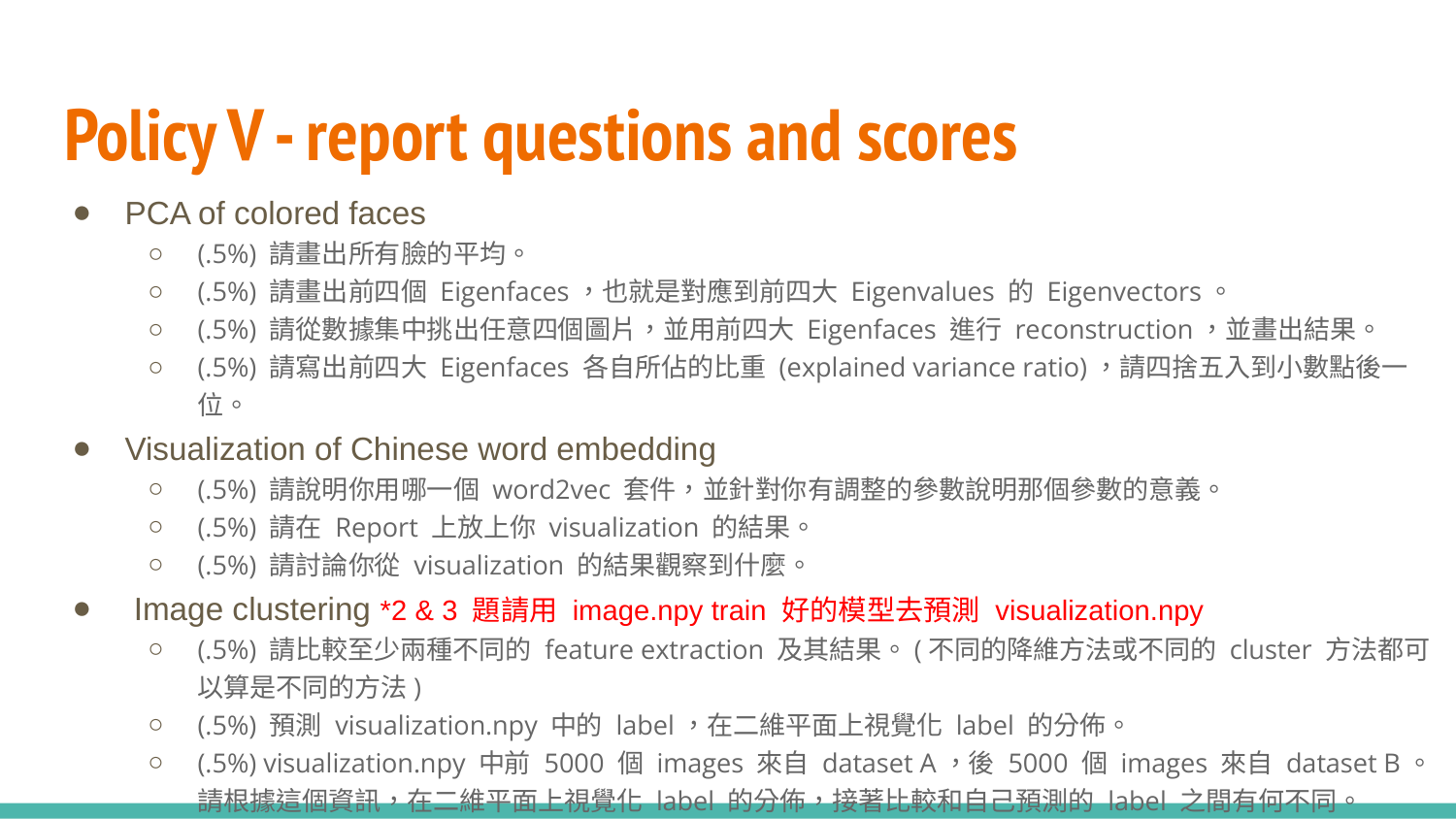

# Policy V - report questions and scores
PCA of colored faces
(.5%) 請畫出所有臉的平均。
(.5%) 請畫出前四個 Eigenfaces，也就是對應到前四大 Eigenvalues 的 Eigenvectors。
(.5%) 請從數據集中挑出任意四個圖片，並用前四大 Eigenfaces 進行 reconstruction，並畫出結果。
(.5%) 請寫出前四大 Eigenfaces 各自所佔的比重 (explained variance ratio)，請四捨五入到小數點後一位。
Visualization of Chinese word embedding
(.5%) 請說明你用哪一個 word2vec 套件，並針對你有調整的參數說明那個參數的意義。
(.5%) 請在 Report 上放上你 visualization 的結果。
(.5%) 請討論你從 visualization 的結果觀察到什麼。
 Image clustering *2 & 3 題請用 image.npy train 好的模型去預測 visualization.npy
(.5%) 請比較至少兩種不同的 feature extraction 及其結果。(不同的降維方法或不同的 cluster 方法都可以算是不同的方法)
(.5%) 預測 visualization.npy 中的 label，在二維平面上視覺化 label 的分佈。
(.5%) visualization.npy 中前 5000 個 images 來自 dataset A，後 5000 個 images 來自 dataset B。請根據這個資訊，在二維平面上視覺化 label 的分佈，接著比較和自己預測的 label 之間有何不同。